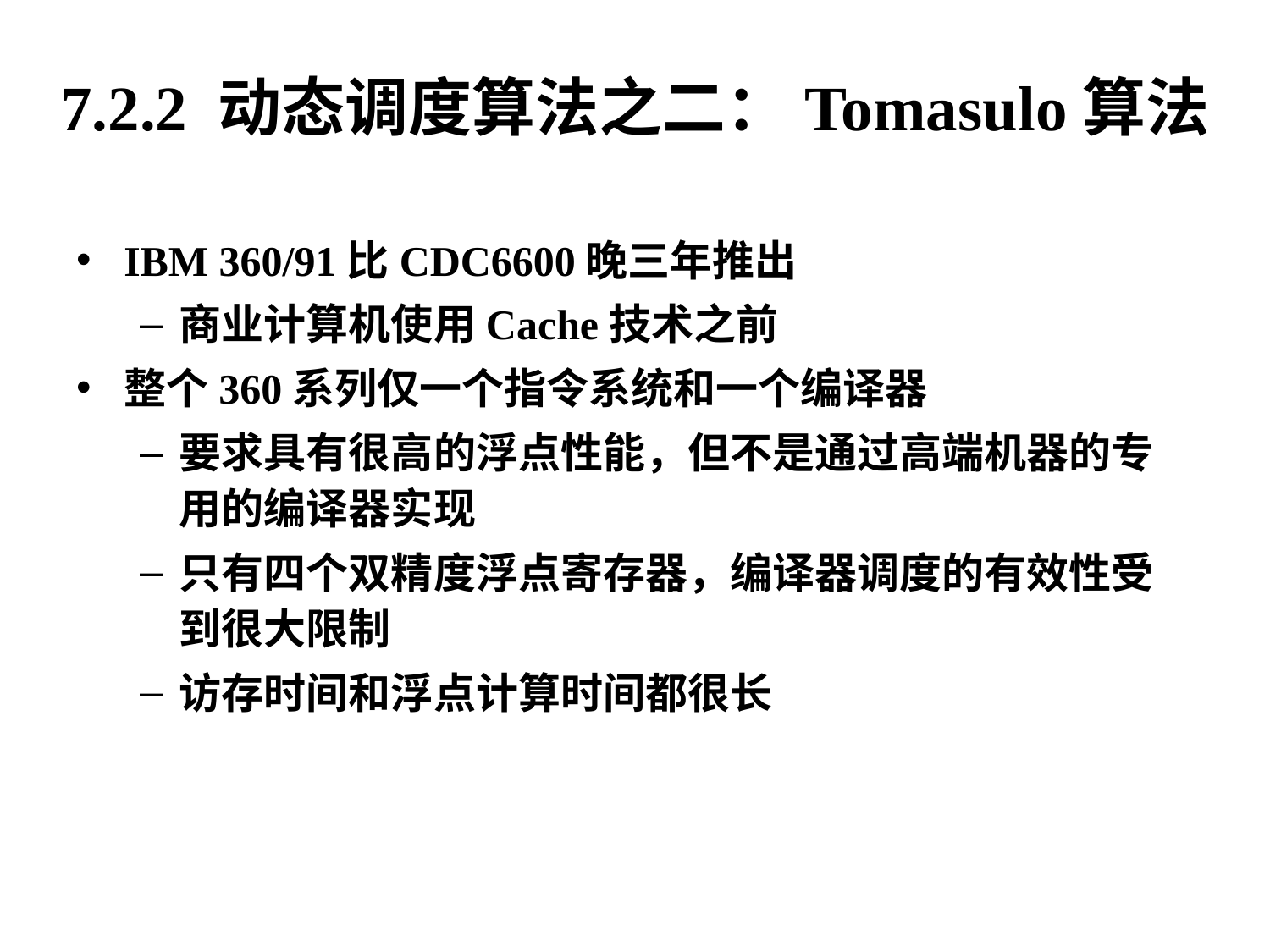

IBM 360/91比CDC6600晚三年推出
商业计算机使用Cache技术之前
整个360系列仅一个指令系统和一个编译器
要求具有很高的浮点性能，但不是通过高端机器的专用的编译器实现
只有四个双精度浮点寄存器，编译器调度的有效性受到很大限制
访存时间和浮点计算时间都很长
7.2.2 动态调度算法之二：Tomasulo算法